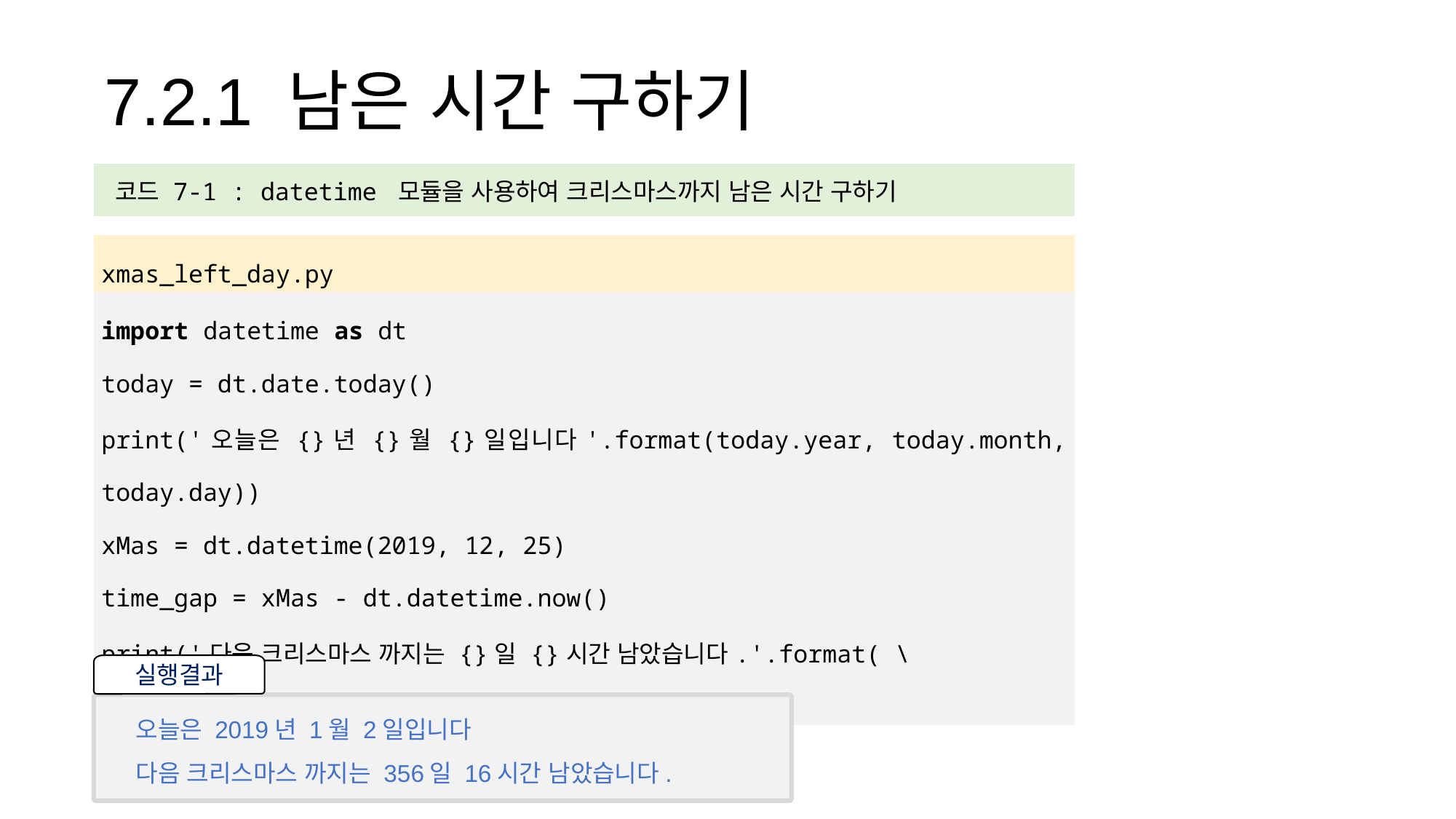

# 7.2.1 남은 시간 구하기
| 코드 7-1 : datetime 모듈을 사용하여 크리스마스까지 남은 시간 구하기 |
| --- |
|  |
| xmas\_left\_day.py |
| import datetime as dt today = dt.date.today() print('오늘은 {}년 {}월 {}일입니다'.format(today.year, today.month, today.day)) xMas = dt.datetime(2019, 12, 25) time\_gap = xMas - dt.datetime.now() print('다음 크리스마스 까지는 {}일 {}시간 남았습니다.'.format( \ time\_gap.days,time\_gap.seconds // 3600)) |
실행결과

오늘은 2019년 1월 2일입니다
다음 크리스마스 까지는 356일 16시간 남았습니다.